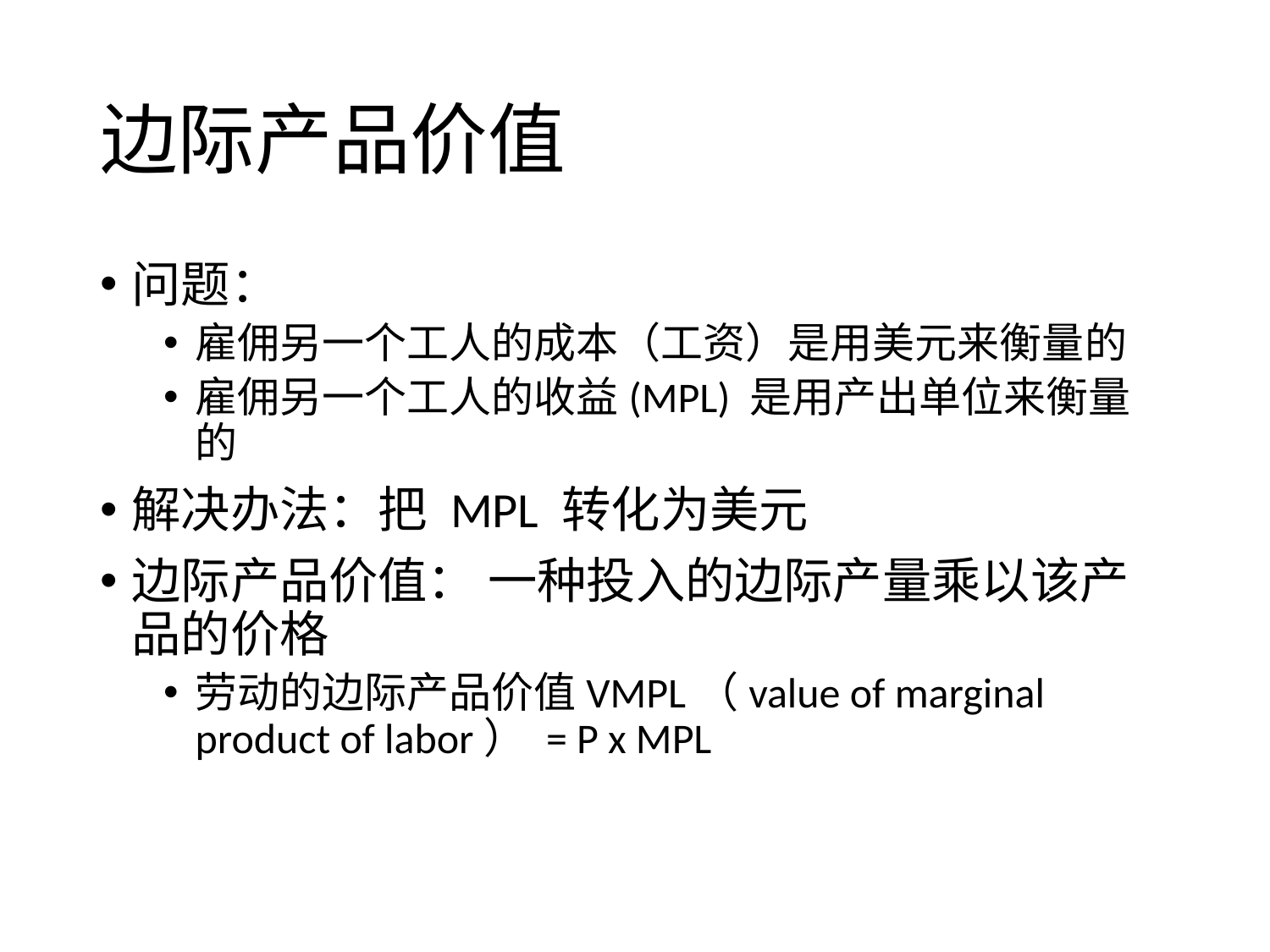

# 边际产品价值
问题：
雇佣另一个工人的成本（工资）是用美元来衡量的
雇佣另一个工人的收益(MPL) 是用产出单位来衡量的
解决办法：把 MPL 转化为美元
边际产品价值： 一种投入的边际产量乘以该产品的价格
劳动的边际产品价值VMPL（value of marginal product of labor） = P x MPL